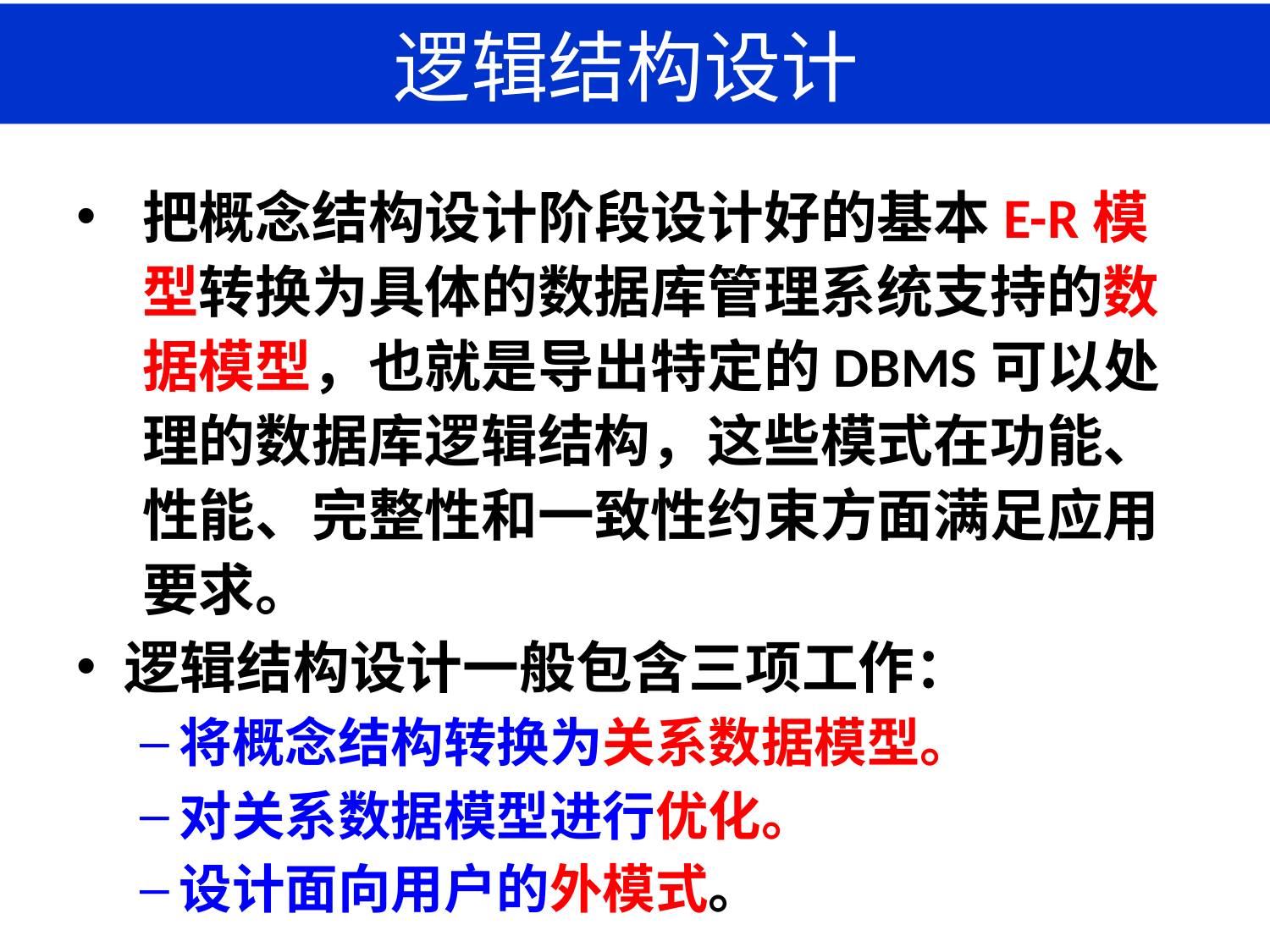

# 逻辑结构设计
把概念结构设计阶段设计好的基本E-R模型转换为具体的数据库管理系统支持的数据模型，也就是导出特定的DBMS可以处理的数据库逻辑结构，这些模式在功能、性能、完整性和一致性约束方面满足应用要求。
逻辑结构设计一般包含三项工作：
将概念结构转换为关系数据模型。
对关系数据模型进行优化。
设计面向用户的外模式。